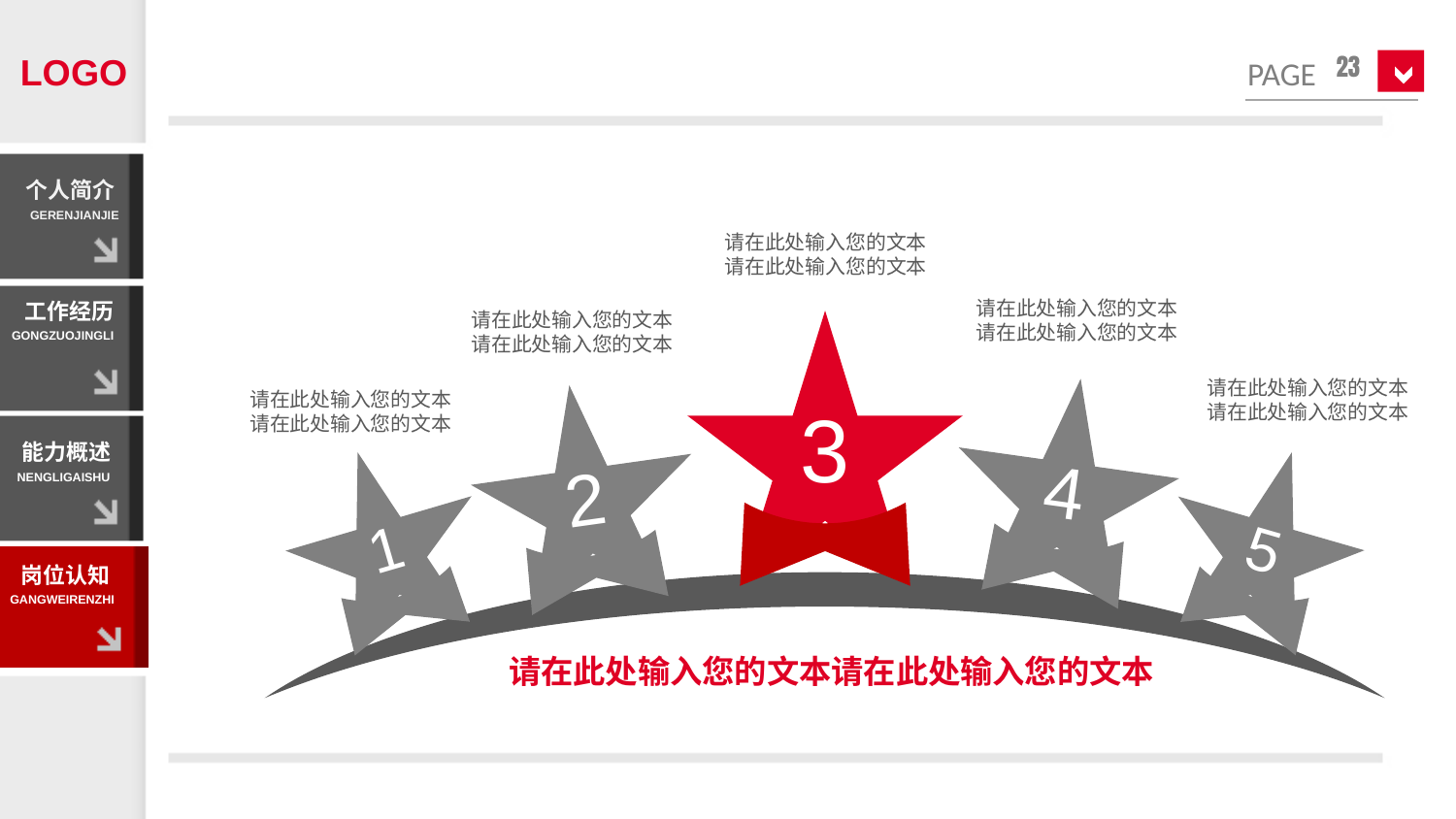

LOGO
23
个人简介
GERENJIANJIE
请在此处输入您的文本请在此处输入您的文本

3

请在此处输入您的文本请在此处输入您的文本

4

工作经历
GONGZUOJINGLI
请在此处输入您的文本请在此处输入您的文本

2

请在此处输入您的文本请在此处输入您的文本

5

请在此处输入您的文本请在此处输入您的文本

1

能力概述
NENGLIGAISHU
岗位认知
GANGWEIRENZHI

请在此处输入您的文本请在此处输入您的文本